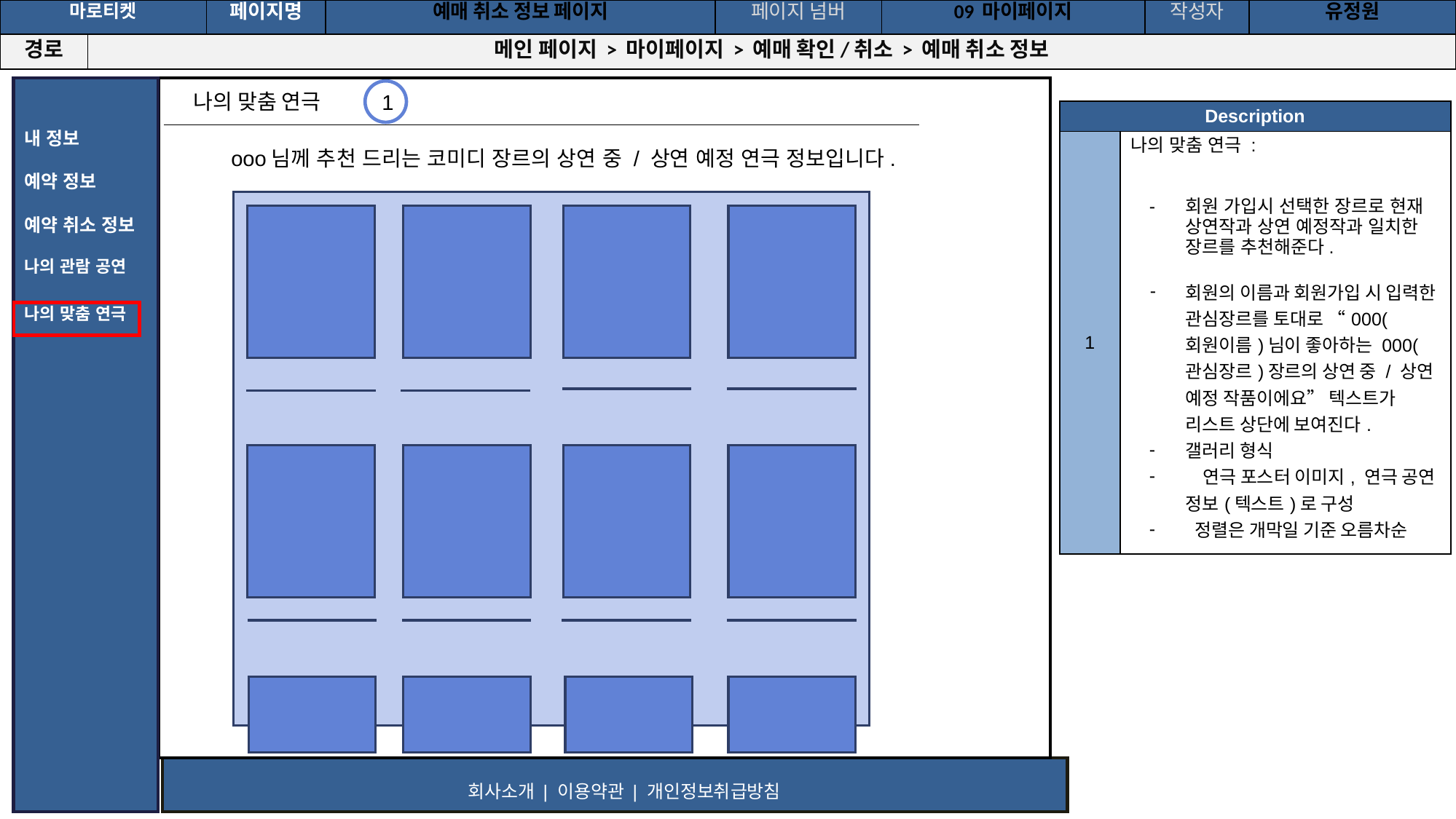

공간(오피스) 대여 시스템
| 마로티켓 |  | 페이지명 | 예매 취소 정보 페이지 | 페이지 넘버 | 09 마이페이지 | 작성자 | 유정원 |
| --- | --- | --- | --- | --- | --- | --- | --- |
| 경로 | 메인 페이지 > 마이페이지 > 예매 확인/취소 > 예매 취소 정보 |  |  |  |  |  |  |

내 정보
예약 정보
예약 취소 정보
나의 관람 공연

나의 맞춤 연극

나의 맞춤 연극
로그아웃 | 마이페이지 | 예매확인/취소 | 회원가입
1
| Description |  |
| --- | --- |
| 1 | 나의 맞춤 연극 : 회원 가입시 선택한 장르로 현재 상연작과 상연 예정작과 일치한 장르를 추천해준다. 회원의 이름과 회원가입 시 입력한 관심장르를 토대로 “000(회원이름)님이 좋아하는 000(관심장르)장르의 상연 중 / 상연 예정 작품이에요” 텍스트가 리스트 상단에 보여진다. 갤러리 형식 연극 포스터 이미지, 연극 공연 정보(텍스트)로 구성 정렬은 개막일 기준 오름차순 |
ooo님께 추천 드리는 코미디 장르의 상연 중 / 상연 예정 연극 정보입니다.

회사소개 | 이용약관 | 개인정보취급방침